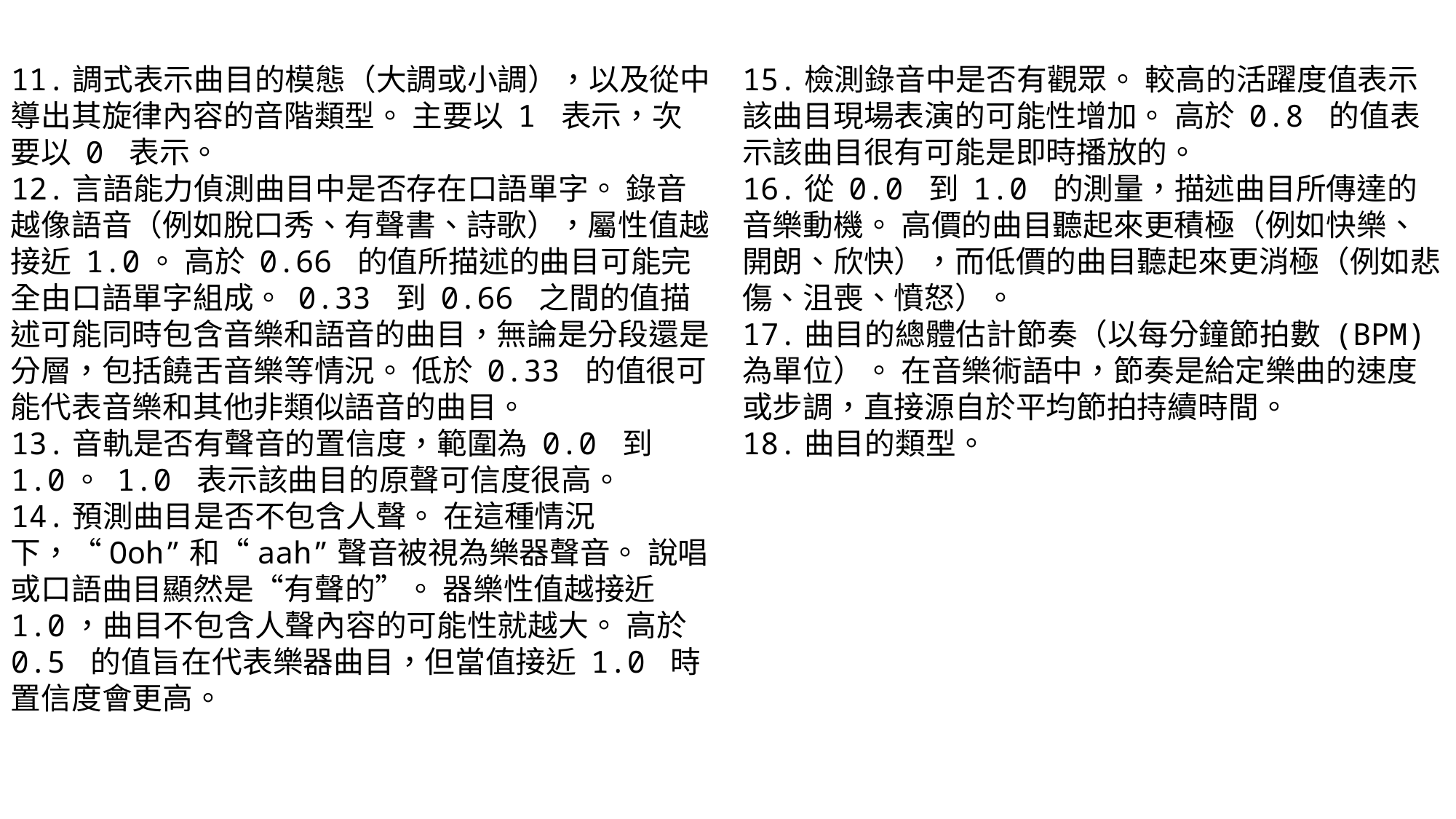

11.調式表示曲目的模態（大調或小調），以及從中導出其旋律內容的音階類型。 主要以 1 表示，次要以 0 表示。
12.言語能力偵測曲目中是否存在口語單字。 錄音越像語音（例如脫口秀、有聲書、詩歌），屬性值越接近 1.0。 高於 0.66 的值所描述的曲目可能完全由口語單字組成。 0.33 到 0.66 之間的值描述可能同時包含音樂和語音的曲目，無論是分段還是分層，包括饒舌音樂等情況。 低於 0.33 的值很可能代表音樂和其他非類似語音的曲目。
13.音軌是否有聲音的置信度，範圍為 0.0 到 1.0。 1.0 表示該曲目的原聲可信度很高。
14.預測曲目是否不包含人聲。 在這種情況下，“Ooh”和“aah”聲音被視為樂器聲音。 說唱或口語曲目顯然是“有聲的”。 器樂性值越接近 1.0，曲目不包含人聲內容的可能性就越大。 高於 0.5 的值旨在代表樂器曲目，但當值接近 1.0 時置信度會更高。

15.檢測錄音中是否有觀眾。 較高的活躍度值表示該曲目現場表演的可能性增加。 高於 0.8 的值表示該曲目很有可能是即時播放的。
16.從 0.0 到 1.0 的測量，描述曲目所傳達的音樂動機。 高價的曲目聽起來更積極（例如快樂、開朗、欣快），而低價的曲目聽起來更消極（例如悲傷、沮喪、憤怒）。
17.曲目的總體估計節奏（以每分鐘節拍數 (BPM) 為單位）。 在音樂術語中，節奏是給定樂曲的速度或步調，直接源自於平均節拍持續時間。
18.曲目的類型。